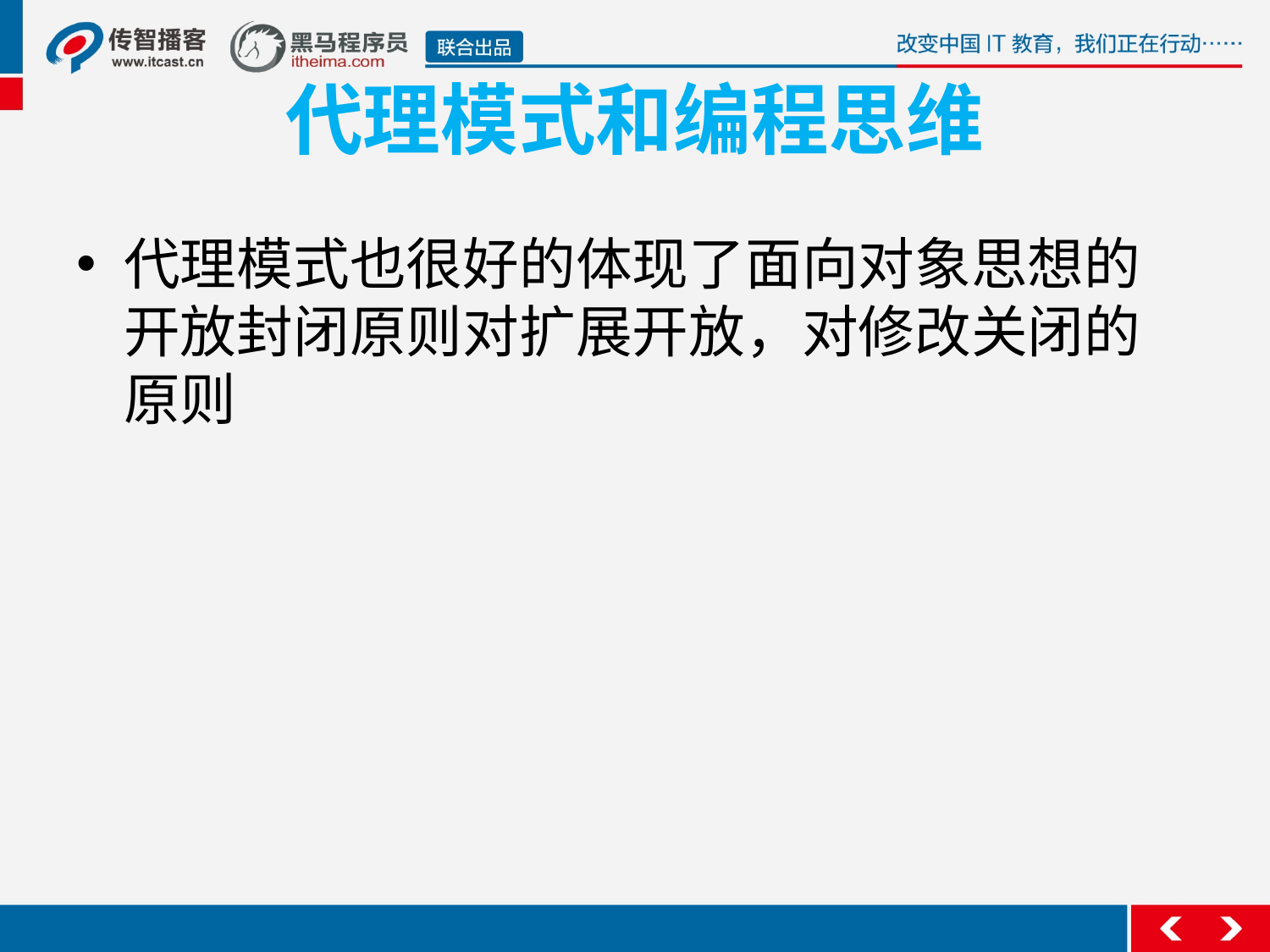

# 代理模式和编程思维
代理模式也很好的体现了面向对象思想的开放封闭原则对扩展开放，对修改关闭的原则